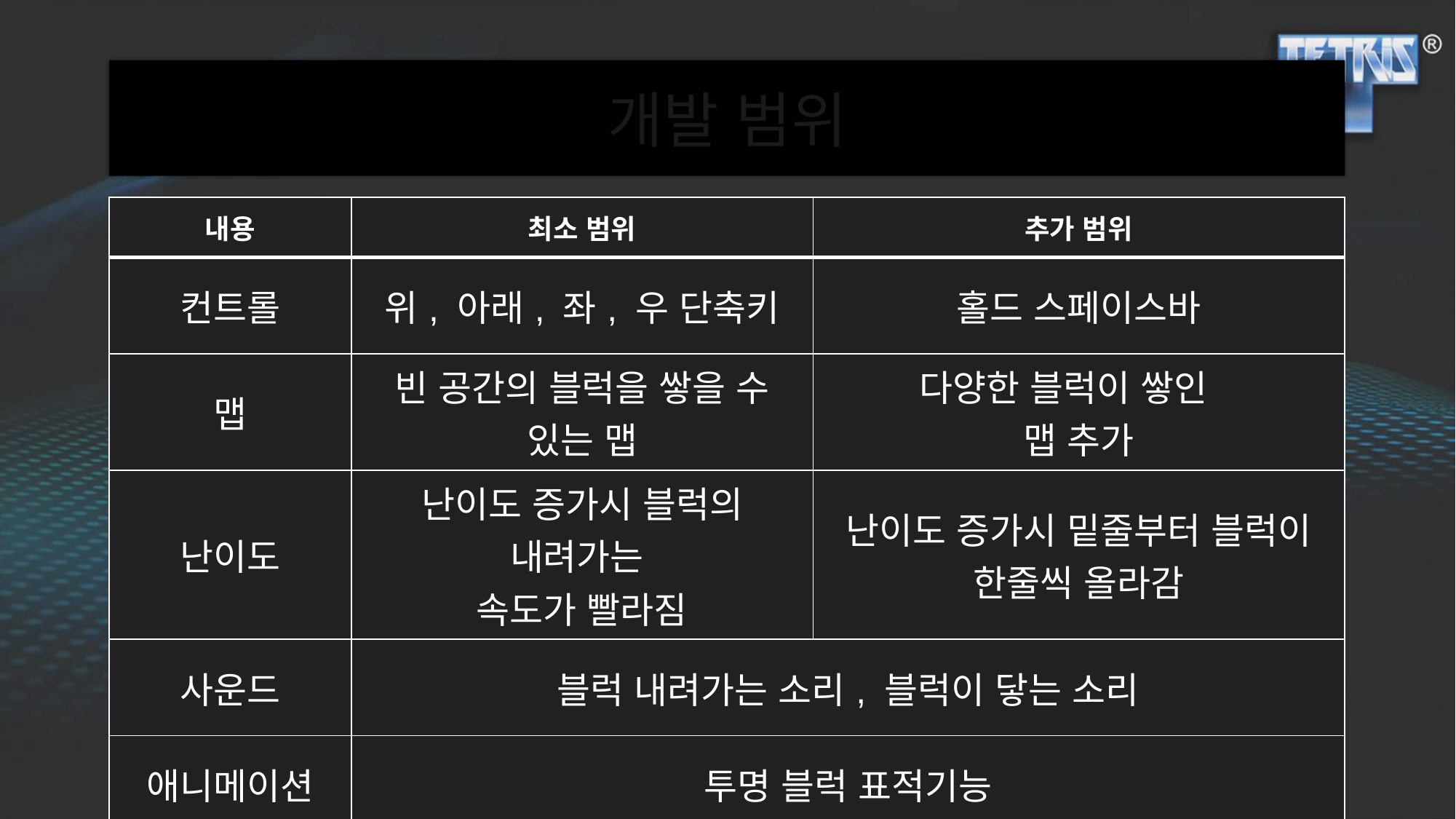

# 개발 범위
| 내용 | 최소 범위 | 추가 범위 |
| --- | --- | --- |
| 컨트롤 | 위, 아래, 좌, 우 단축키 | 홀드 스페이스바 |
| 맵 | 빈 공간의 블럭을 쌓을 수 있는 맵 | 다양한 블럭이 쌓인 맵 추가 |
| 난이도 | 난이도 증가시 블럭의 내려가는 속도가 빨라짐 | 난이도 증가시 밑줄부터 블럭이 한줄씩 올라감 |
| 사운드 | 블럭 내려가는 소리, 블럭이 닿는 소리 |  |
| 애니메이션 | 투명 블럭 표적기능 |  |